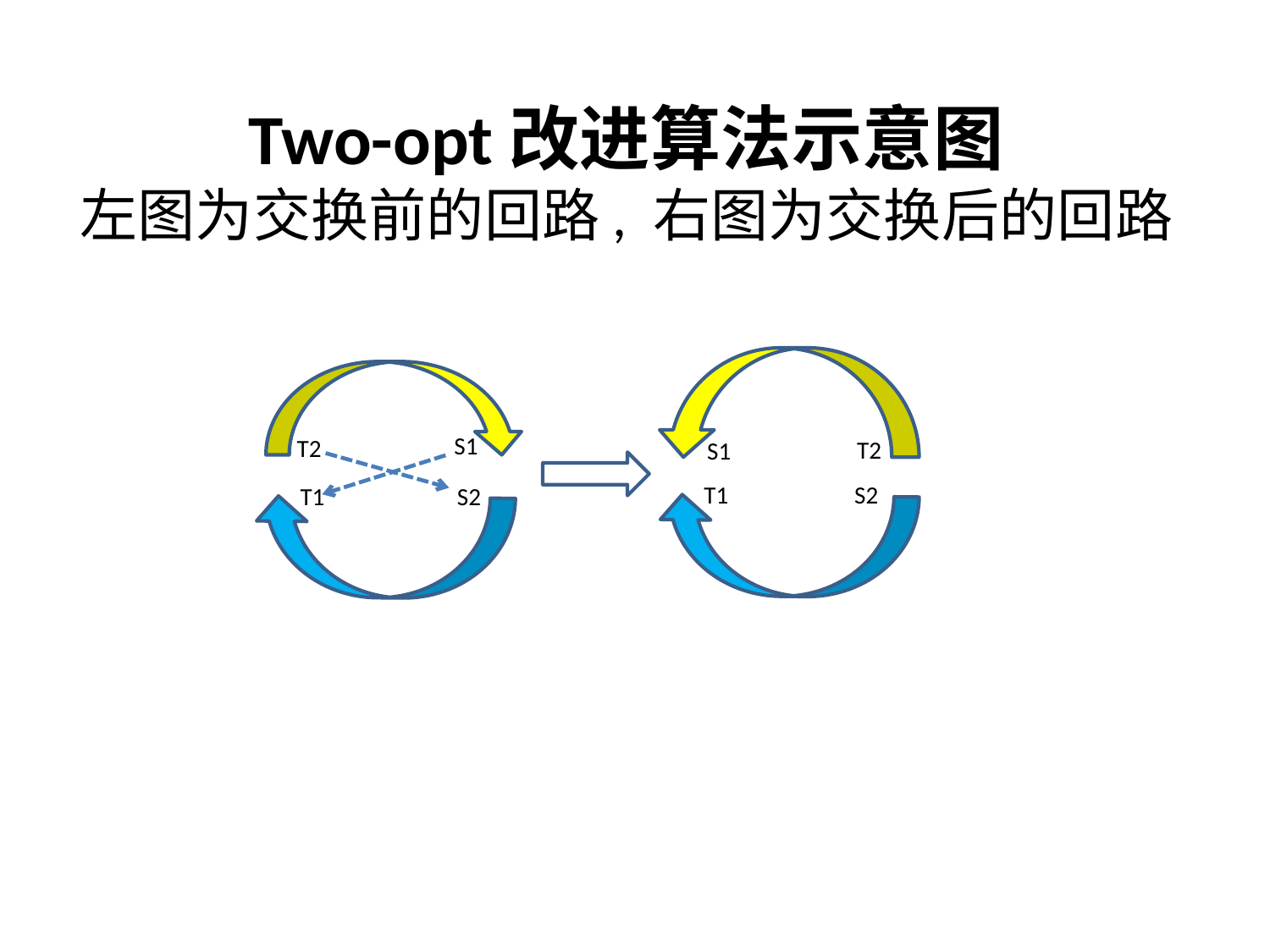

# Two-opt改进算法示意图 左图为交换前的回路, 右图为交换后的回路

S1
T2
T2
S1

T1
S2
T1
S2